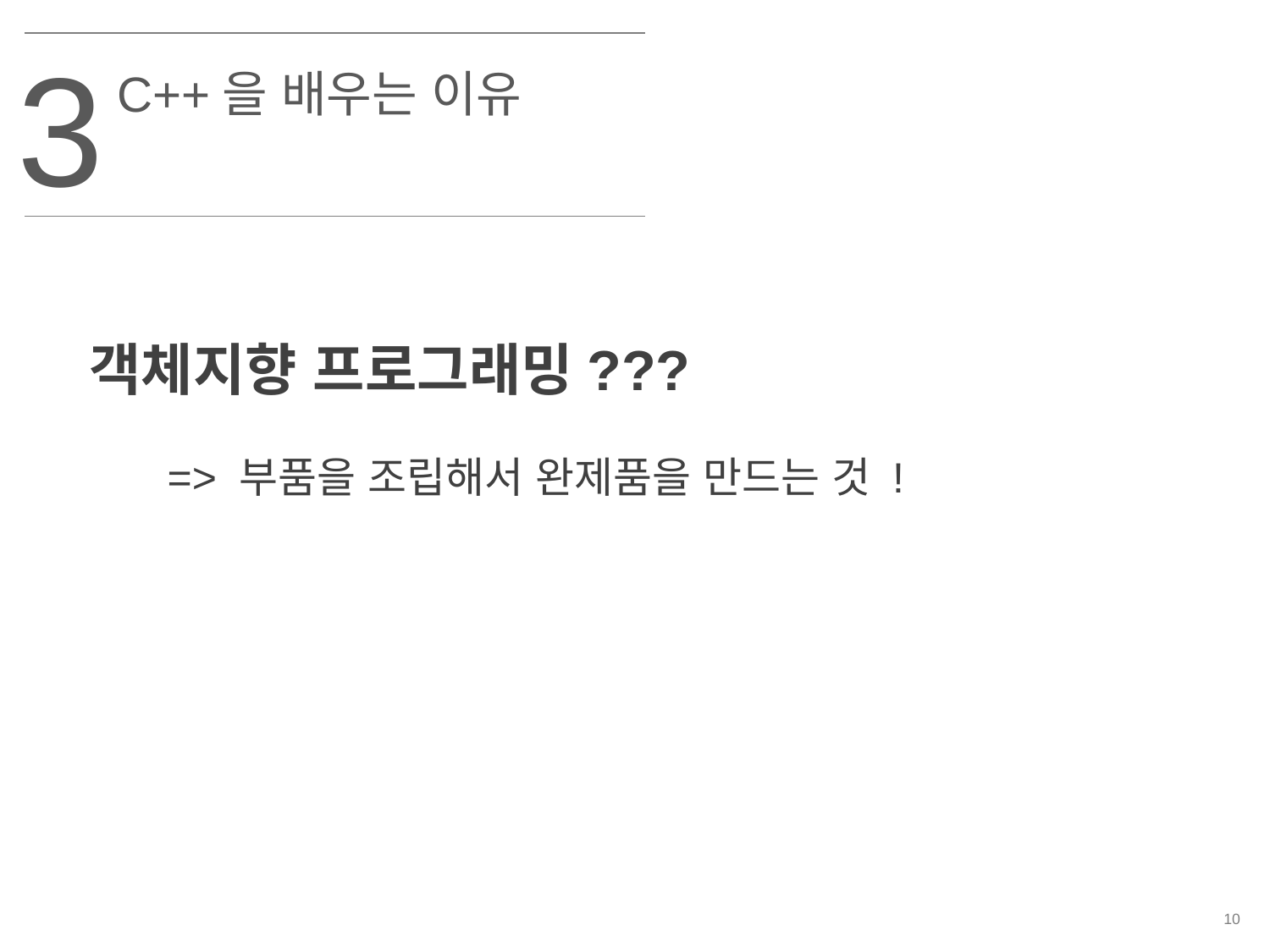

3
C++을 배우는 이유
객체지향 프로그래밍???
=> 부품을 조립해서 완제품을 만드는 것 !